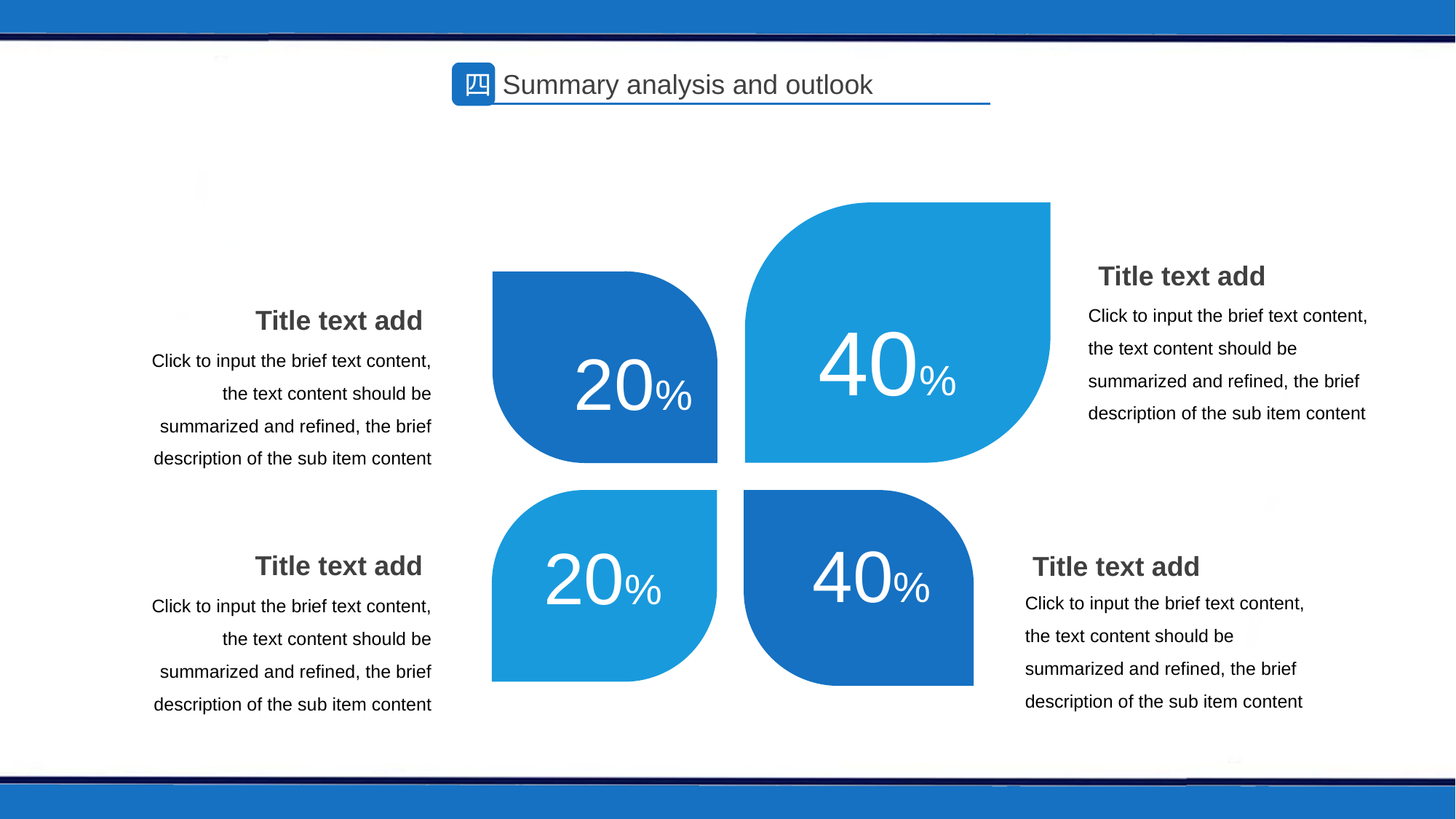

Summary analysis and outlook
四

40%
Title text add
Click to input the brief text content, the text content should be summarized and refined, the brief description of the sub item content

20%
Title text add
Click to input the brief text content, the text content should be summarized and refined, the brief description of the sub item content

40%

20%
Title text add
Click to input the brief text content, the text content should be summarized and refined, the brief description of the sub item content
Title text add
Click to input the brief text content, the text content should be summarized and refined, the brief description of the sub item content